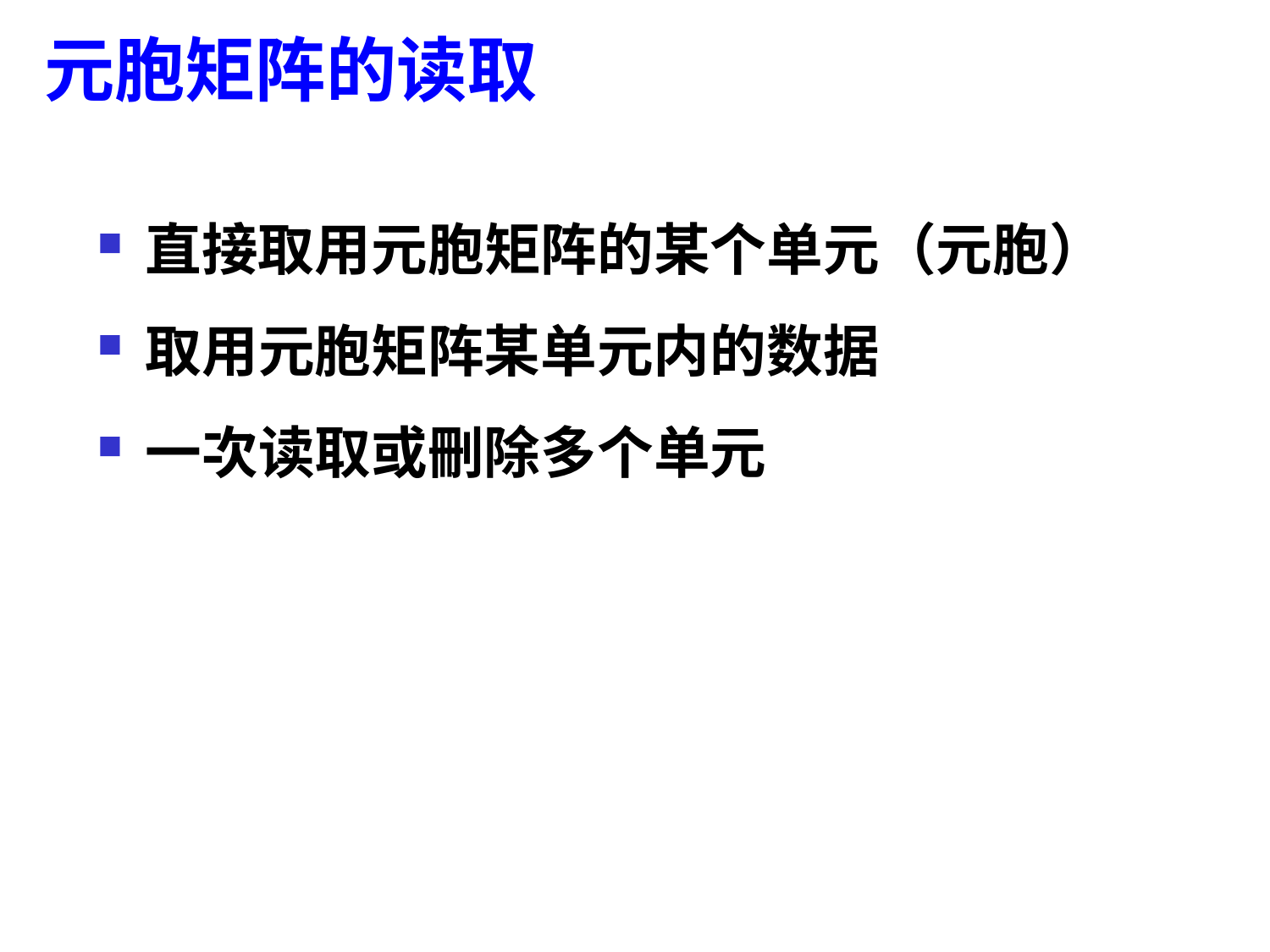

元胞矩阵的读取
直接取用元胞矩阵的某个单元（元胞）
取用元胞矩阵某单元内的数据
一次读取或刪除多个单元
21